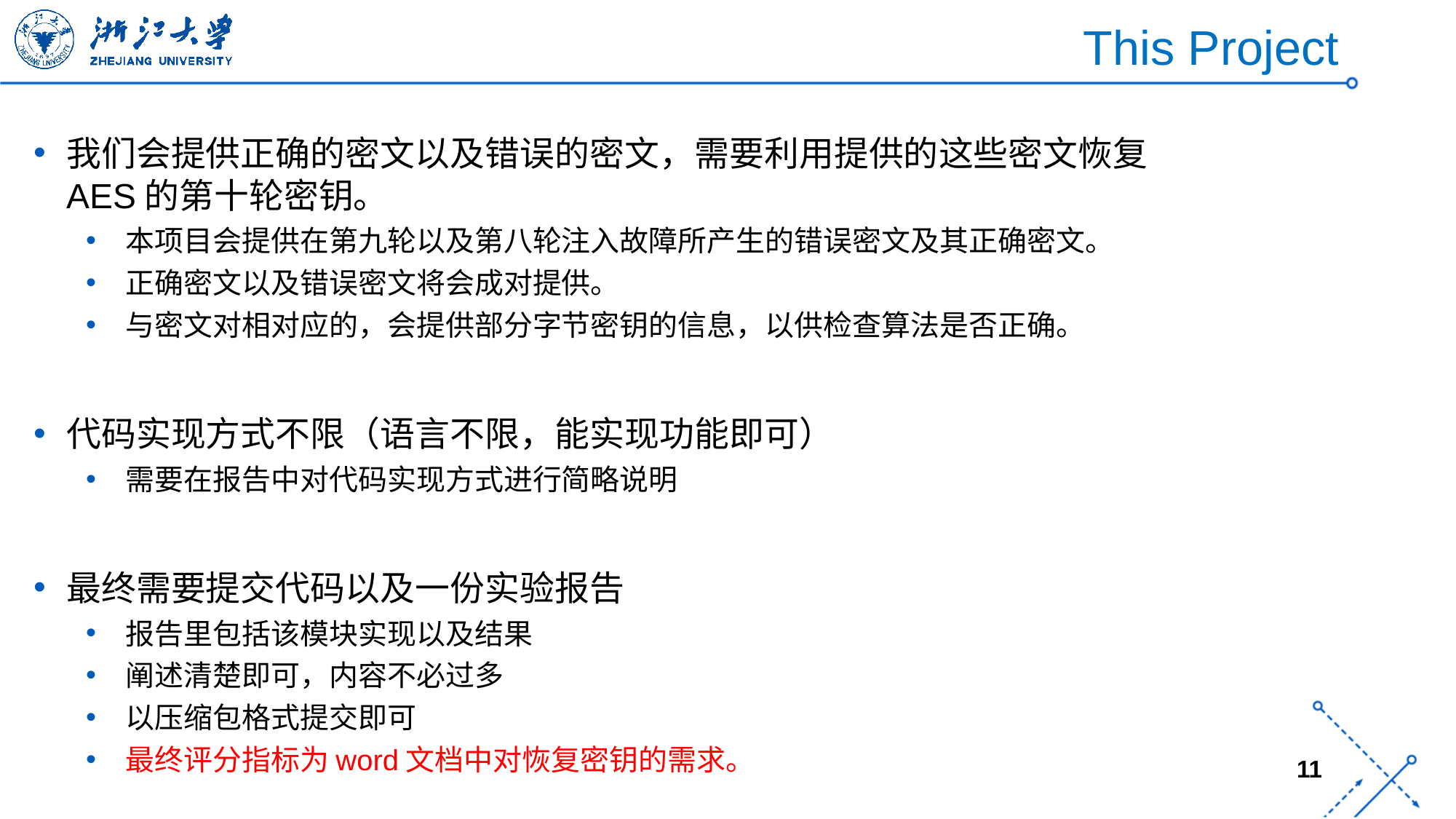

This Project
我们会提供正确的密文以及错误的密文，需要利用提供的这些密文恢复AES的第十轮密钥。
本项目会提供在第九轮以及第八轮注入故障所产生的错误密文及其正确密文。
正确密文以及错误密文将会成对提供。
与密文对相对应的，会提供部分字节密钥的信息，以供检查算法是否正确。

代码实现方式不限（语言不限，能实现功能即可）
需要在报告中对代码实现方式进行简略说明

最终需要提交代码以及一份实验报告
报告里包括该模块实现以及结果
阐述清楚即可，内容不必过多
以压缩包格式提交即可
最终评分指标为word文档中对恢复密钥的需求。